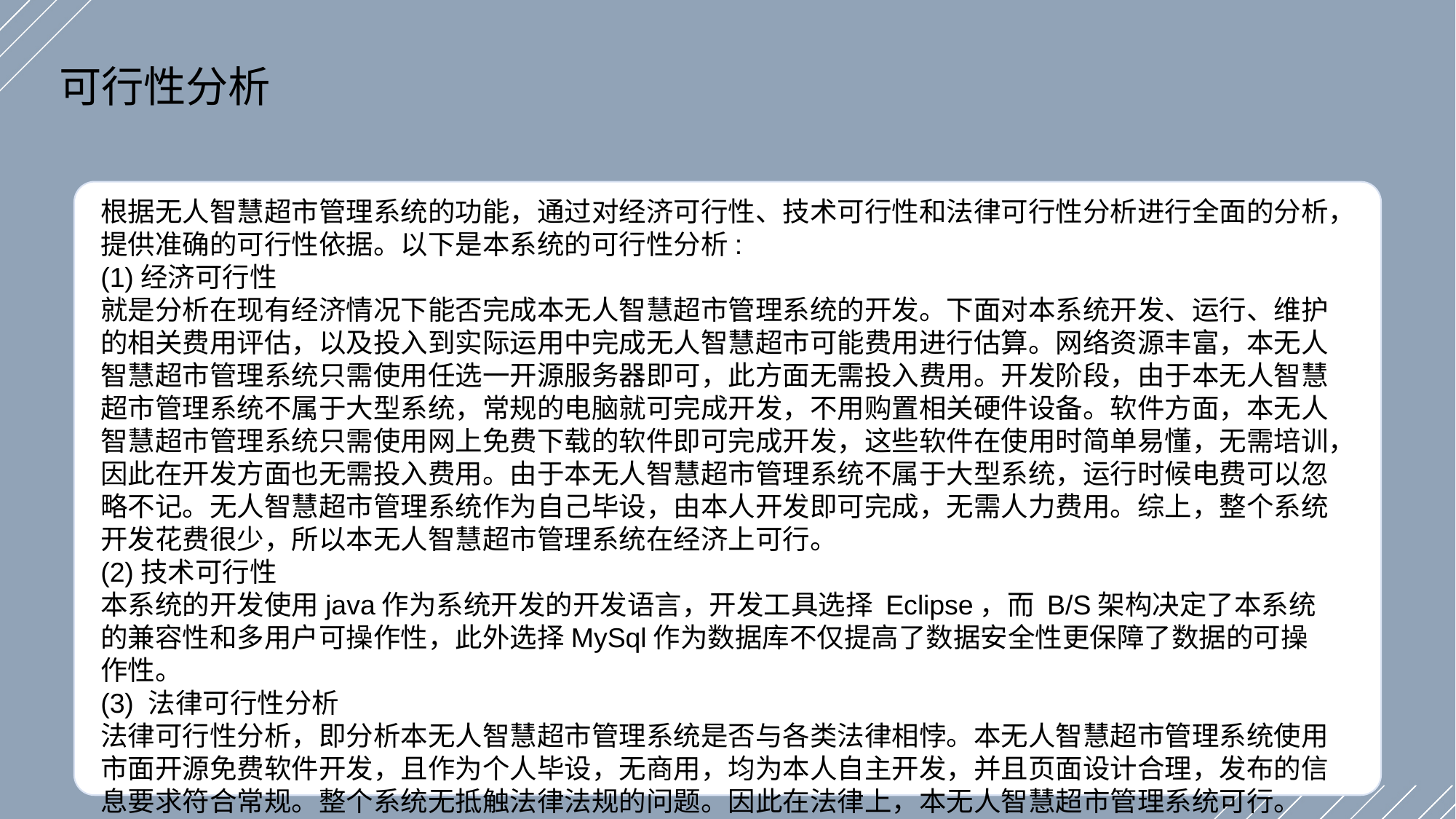

可行性分析

根据无人智慧超市管理系统的功能，通过对经济可行性、技术可行性和法律可行性分析进行全面的分析，提供准确的可行性依据。以下是本系统的可行性分析:
(1)经济可行性
就是分析在现有经济情况下能否完成本无人智慧超市管理系统的开发。下面对本系统开发、运行、维护的相关费用评估，以及投入到实际运用中完成无人智慧超市可能费用进行估算。网络资源丰富，本无人智慧超市管理系统只需使用任选一开源服务器即可，此方面无需投入费用。开发阶段，由于本无人智慧超市管理系统不属于大型系统，常规的电脑就可完成开发，不用购置相关硬件设备。软件方面，本无人智慧超市管理系统只需使用网上免费下载的软件即可完成开发，这些软件在使用时简单易懂，无需培训，因此在开发方面也无需投入费用。由于本无人智慧超市管理系统不属于大型系统，运行时候电费可以忽略不记。无人智慧超市管理系统作为自己毕设，由本人开发即可完成，无需人力费用。综上，整个系统开发花费很少，所以本无人智慧超市管理系统在经济上可行。
(2)技术可行性
本系统的开发使用java作为系统开发的开发语言，开发工具选择 Eclipse，而 B/S架构决定了本系统的兼容性和多用户可操作性，此外选择MySql作为数据库不仅提高了数据安全性更保障了数据的可操作性。
(3) 法律可行性分析
法律可行性分析，即分析本无人智慧超市管理系统是否与各类法律相悖。本无人智慧超市管理系统使用市面开源免费软件开发，且作为个人毕设，无商用，均为本人自主开发，并且页面设计合理，发布的信息要求符合常规。整个系统无抵触法律法规的问题。因此在法律上，本无人智慧超市管理系统可行。